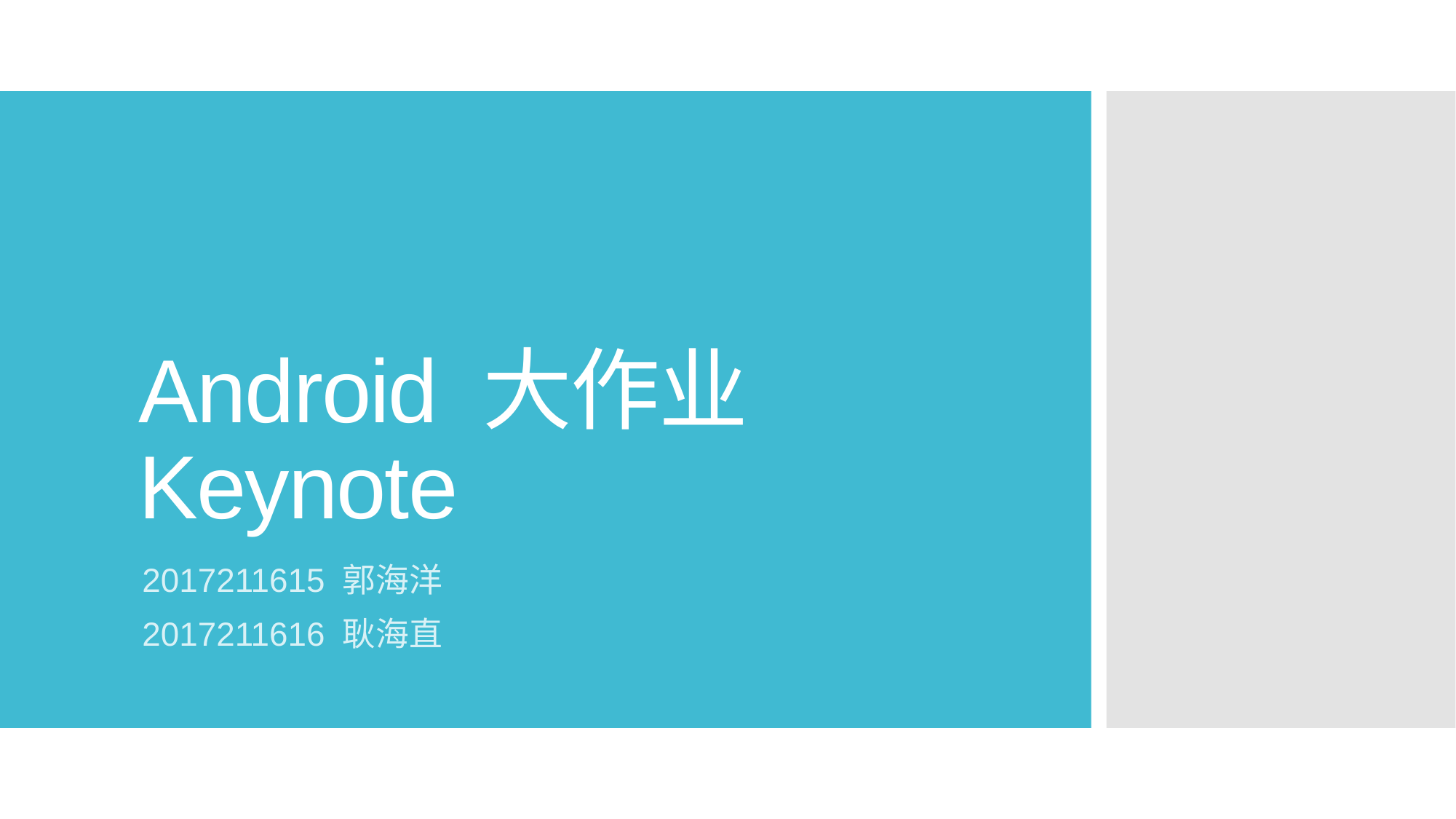

# Android 大作业 Keynote
2017211615 郭海洋
2017211616 耿海直